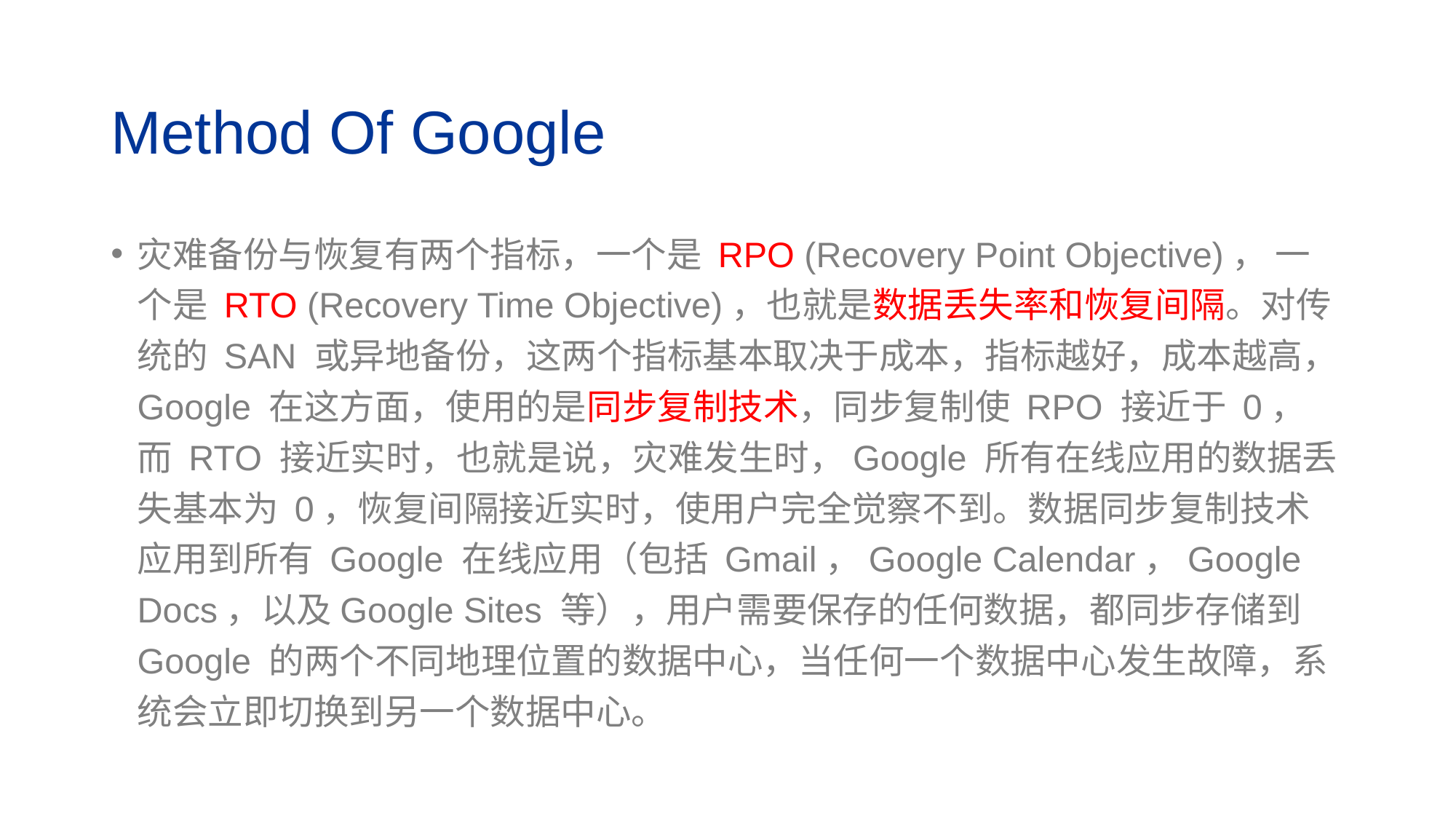

# Method Of Google
灾难备份与恢复有两个指标，一个是 RPO (Recovery Point Objective)， 一个是 RTO (Recovery Time Objective)，也就是数据丢失率和恢复间隔。对传统的 SAN 或异地备份，这两个指标基本取决于成本，指标越好，成本越高，Google 在这方面，使用的是同步复制技术，同步复制使 RPO 接近于 0， 而 RTO 接近实时，也就是说，灾难发生时，Google 所有在线应用的数据丢失基本为 0，恢复间隔接近实时，使用户完全觉察不到。数据同步复制技术应用到所有 Google 在线应用（包括 Gmail，Google Calendar，Google Docs，以及Google Sites 等），用户需要保存的任何数据，都同步存储到 Google 的两个不同地理位置的数据中心，当任何一个数据中心发生故障，系统会立即切换到另一个数据中心。